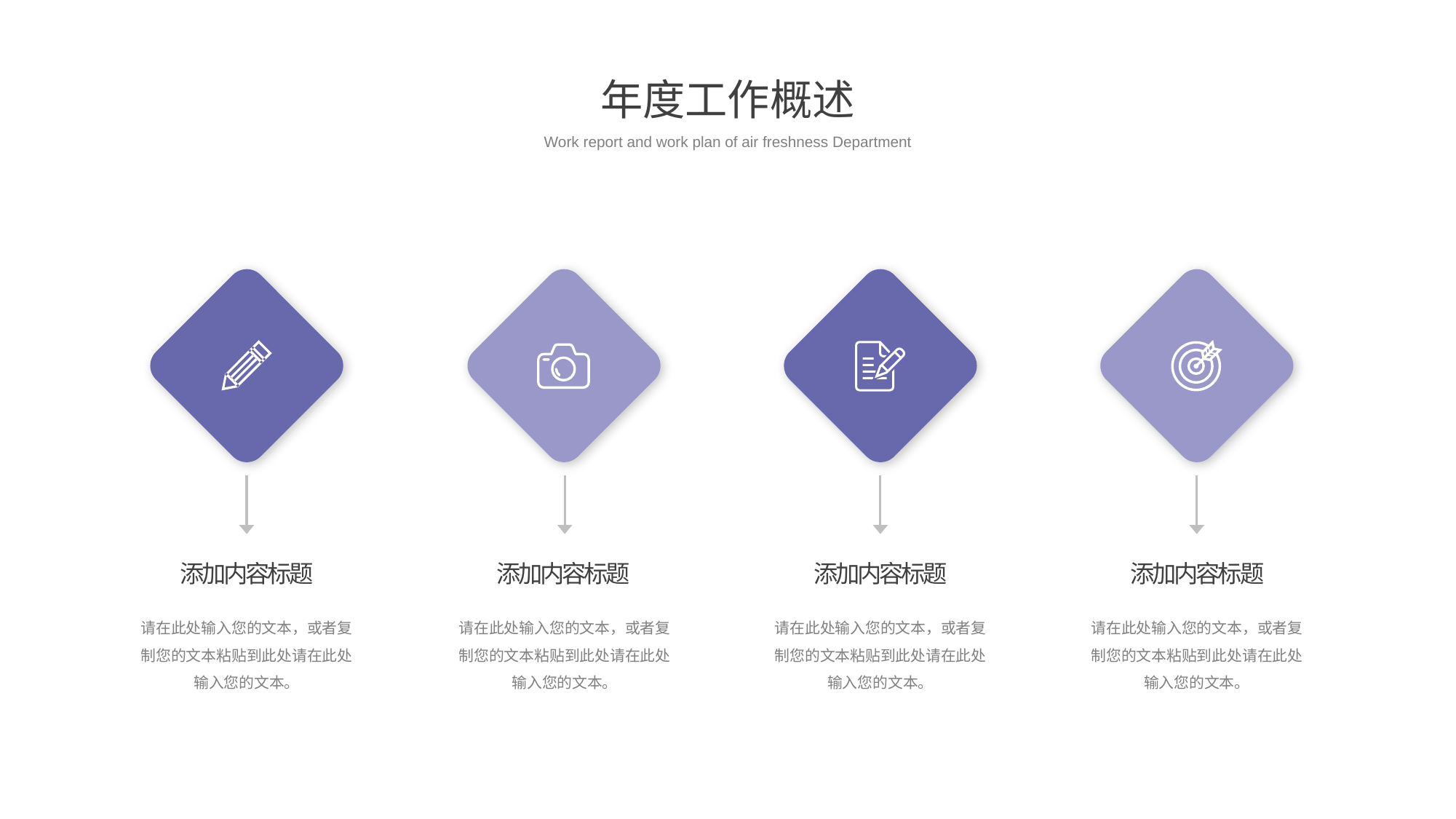

年度工作概述
Work report and work plan of air freshness Department

添加内容标题
请在此处输入您的文本，或者复制您的文本粘贴到此处请在此处输入您的文本。

添加内容标题
请在此处输入您的文本，或者复制您的文本粘贴到此处请在此处输入您的文本。

添加内容标题
请在此处输入您的文本，或者复制您的文本粘贴到此处请在此处输入您的文本。

添加内容标题
请在此处输入您的文本，或者复制您的文本粘贴到此处请在此处输入您的文本。
PPT模板 http://www.1ppt.com/moban/